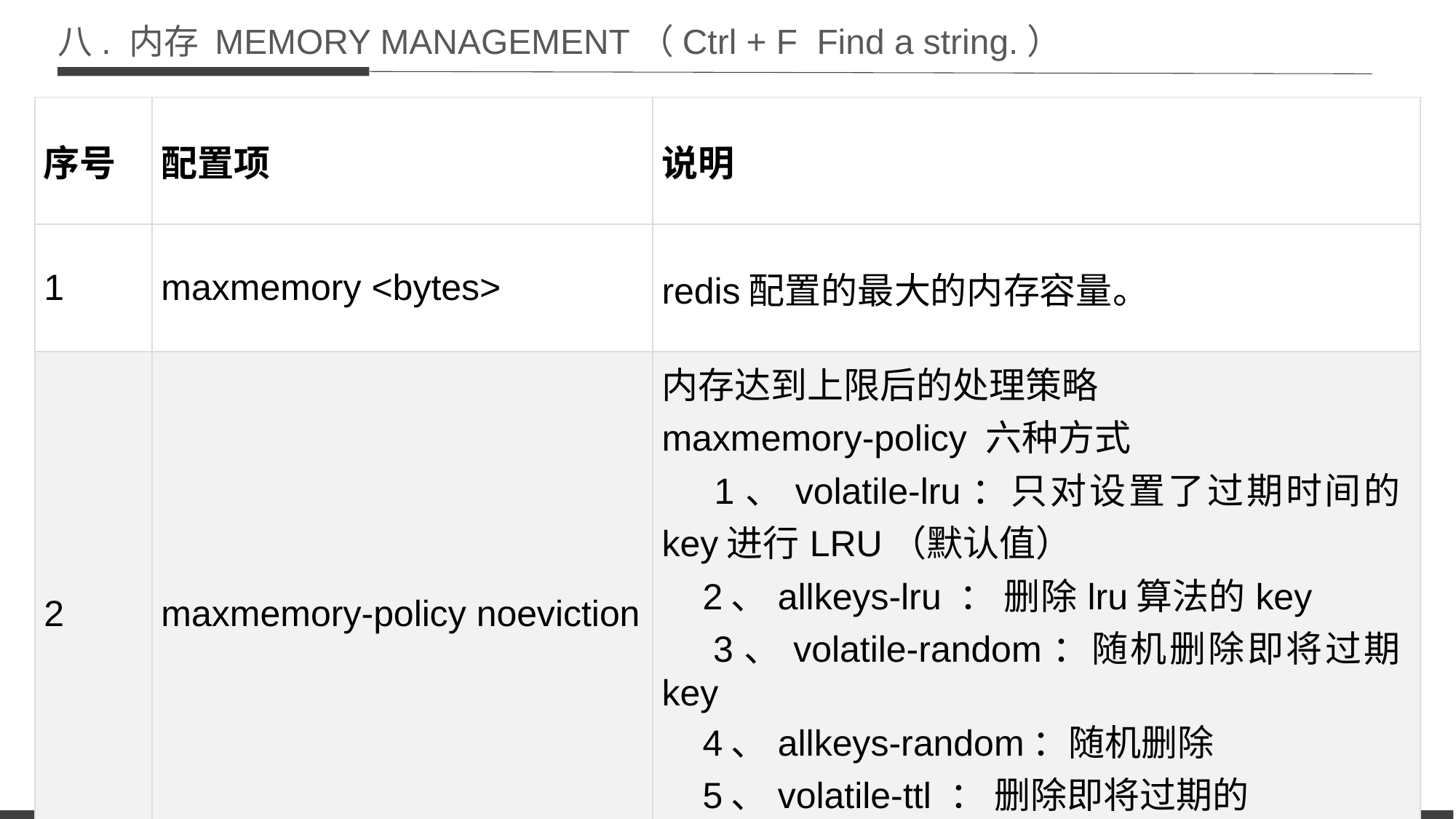

八. 内存 MEMORY MANAGEMENT（Ctrl + F  Find a string.）

| 序号 | 配置项 | 说明 |
| --- | --- | --- |
| 1 | maxmemory <bytes> | redis配置的最大的内存容量。 |
| 2 | maxmemory-policy noeviction | 内存达到上限后的处理策略 maxmemory-policy 六种方式 1、volatile-lru：只对设置了过期时间的key进行LRU（默认值） 2、allkeys-lru ： 删除lru算法的key 3、volatile-random：随机删除即将过期key 4、allkeys-random：随机删除 5、volatile-ttl ： 删除即将过期的 6、noeviction ： 永不过期，返回错误 |